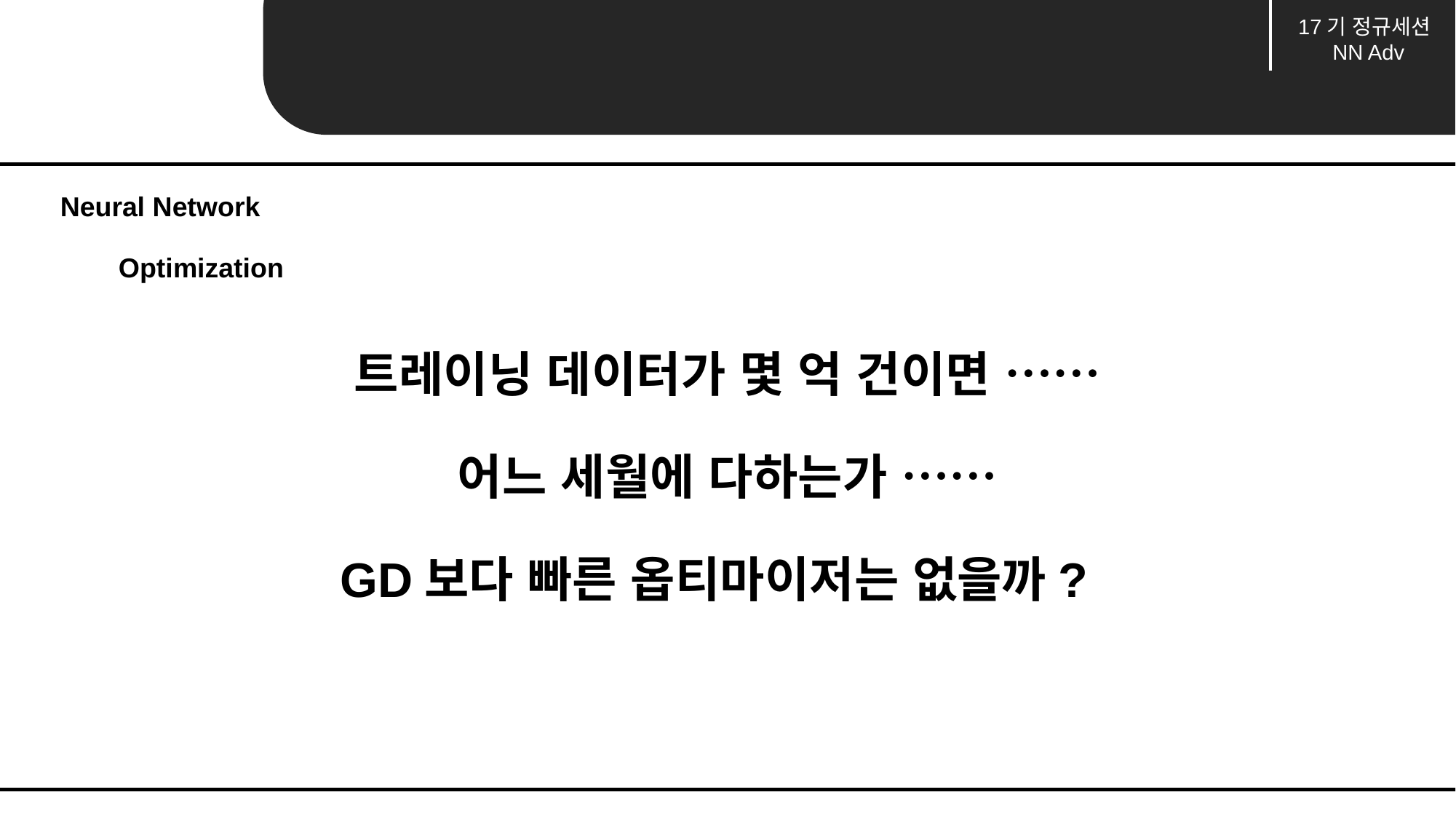

17기 정규세션
SVM
17기 정규세션
NN Adv
Unit  05 ㅣOptimization
Neural Network
Optimization
트레이닝 데이터가 몇 억 건이면 ……
어느 세월에 다하는가 ……
GD보다 빠른 옵티마이저는 없을까?